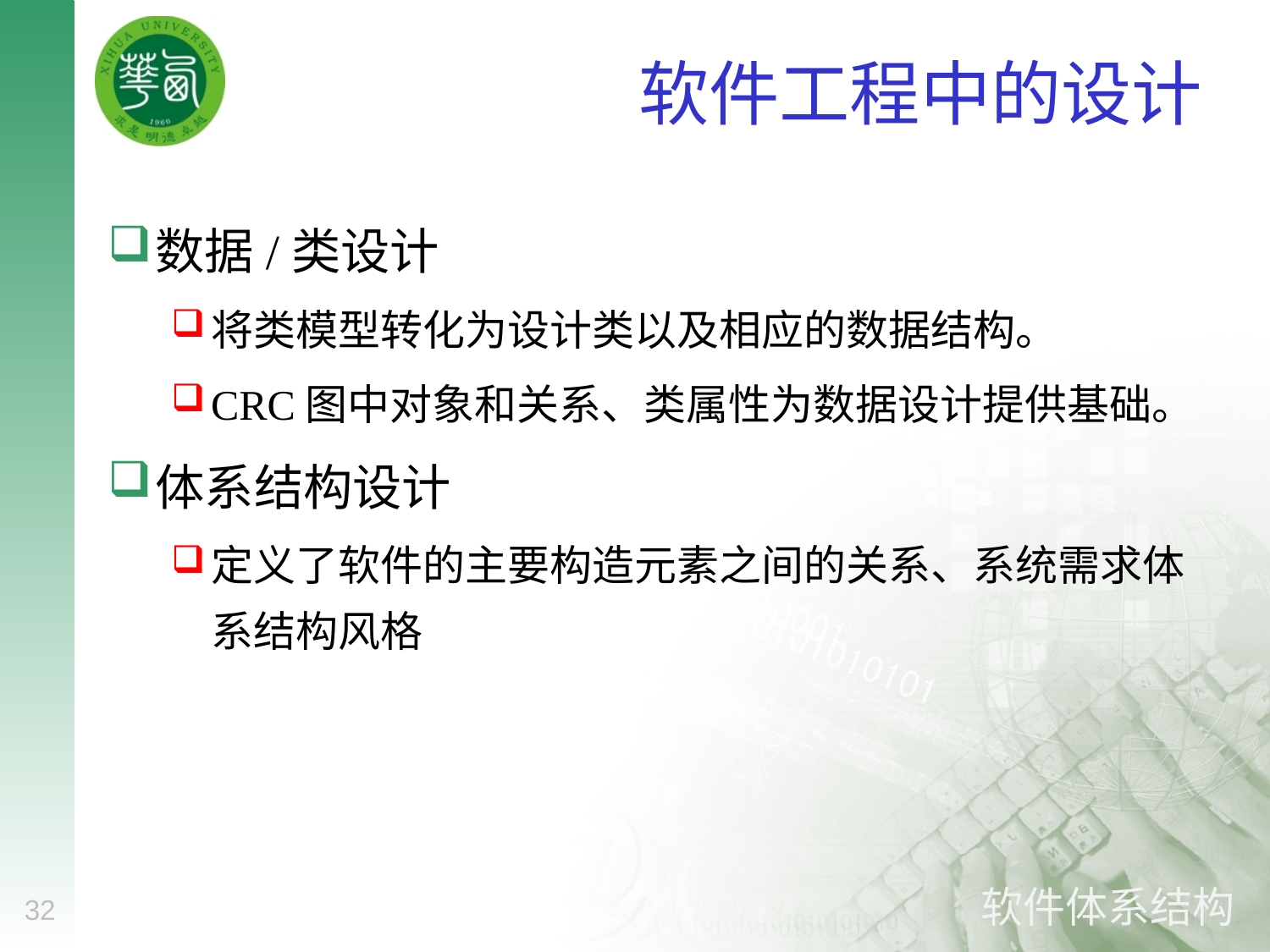

# 软件工程中的设计
数据/类设计
将类模型转化为设计类以及相应的数据结构。
CRC图中对象和关系、类属性为数据设计提供基础。
体系结构设计
定义了软件的主要构造元素之间的关系、系统需求体系结构风格
32